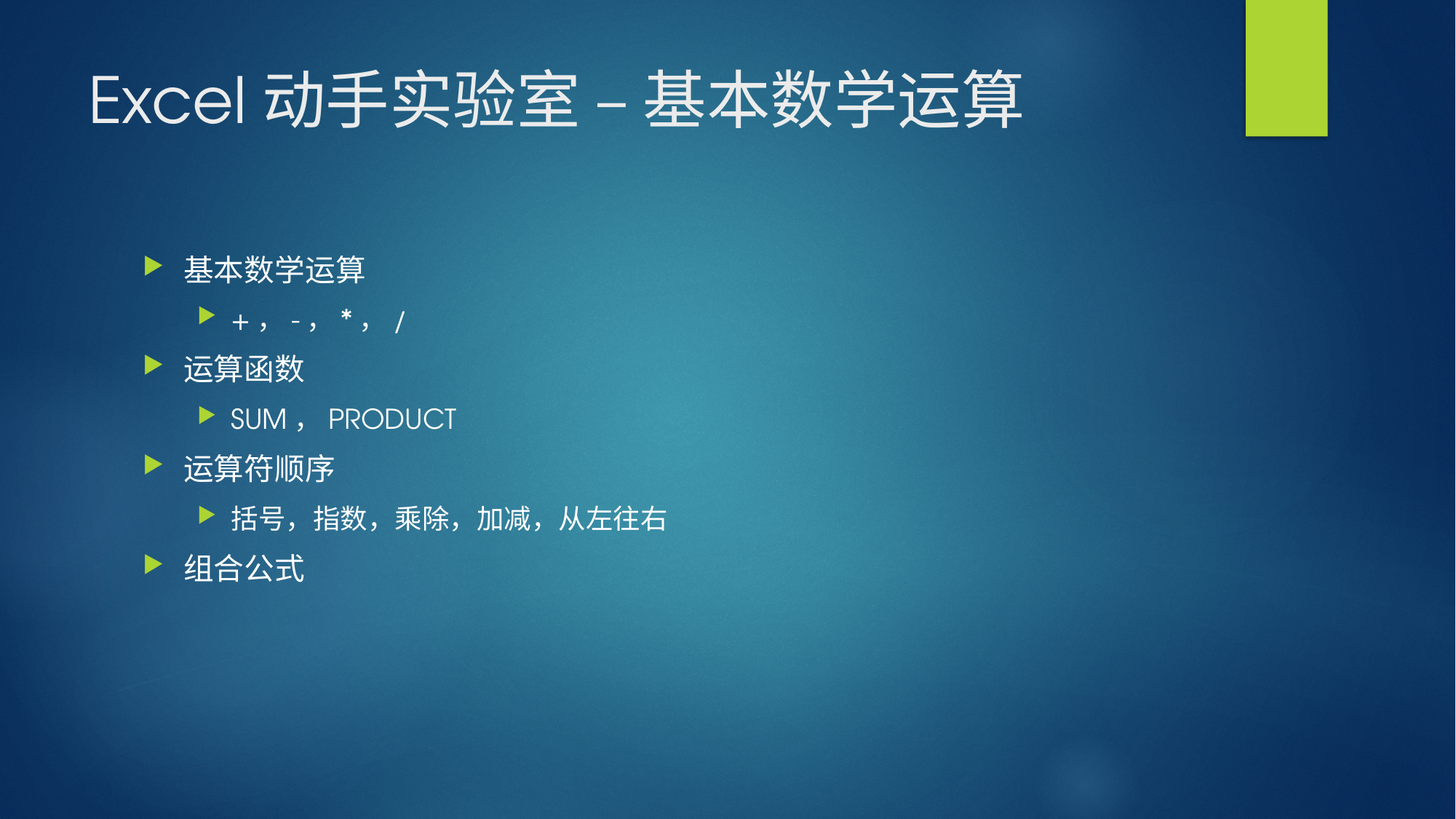

# Excel动手实验室 – 基本数学运算
基本数学运算
+，-，*，/
运算函数
SUM，PRODUCT
运算符顺序
括号，指数，乘除，加减，从左往右
组合公式